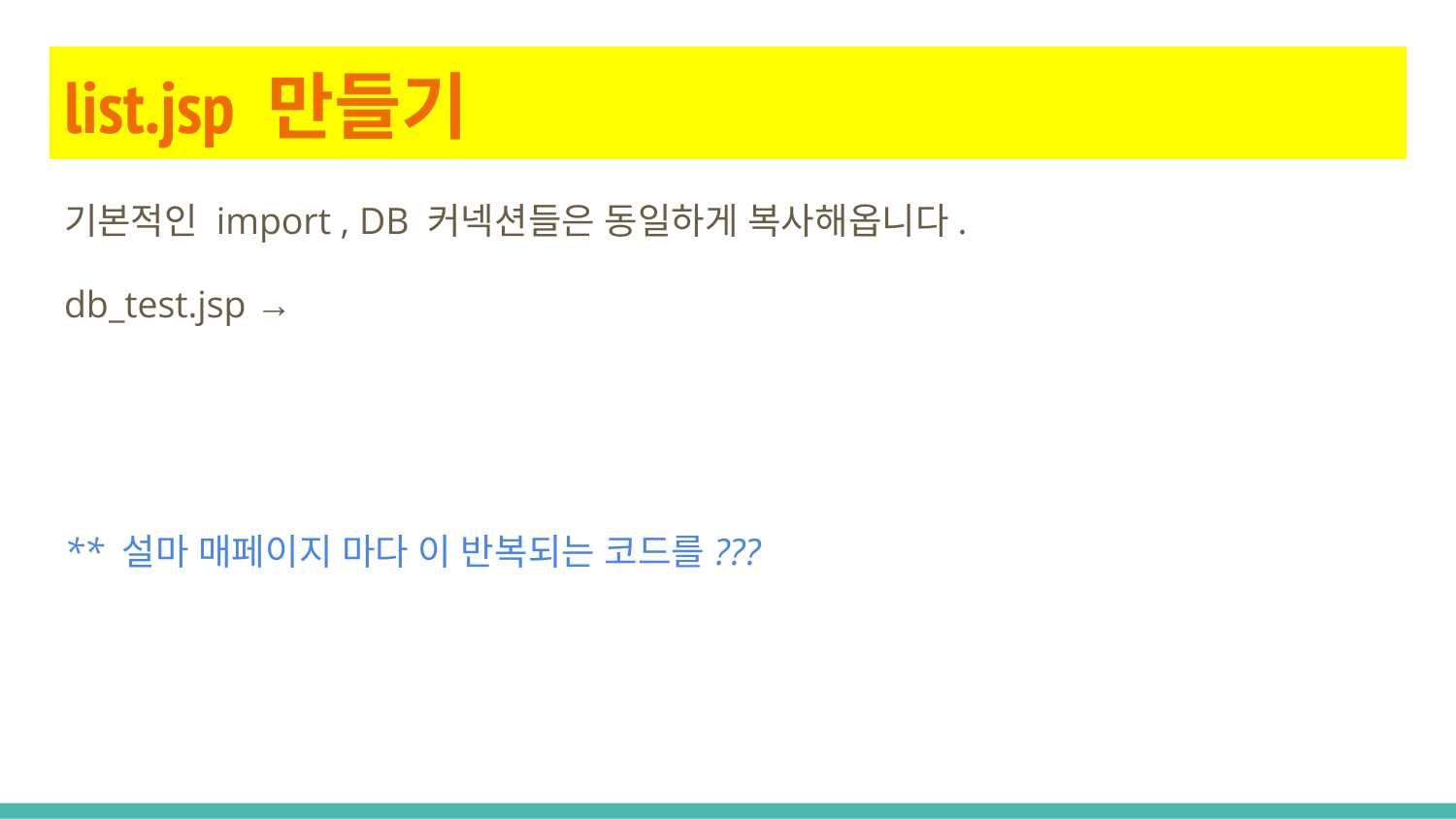

# list.jsp 만들기
기본적인 import , DB 커넥션들은 동일하게 복사해옵니다.
db_test.jsp →

** 설마 매페이지 마다 이 반복되는 코드를???